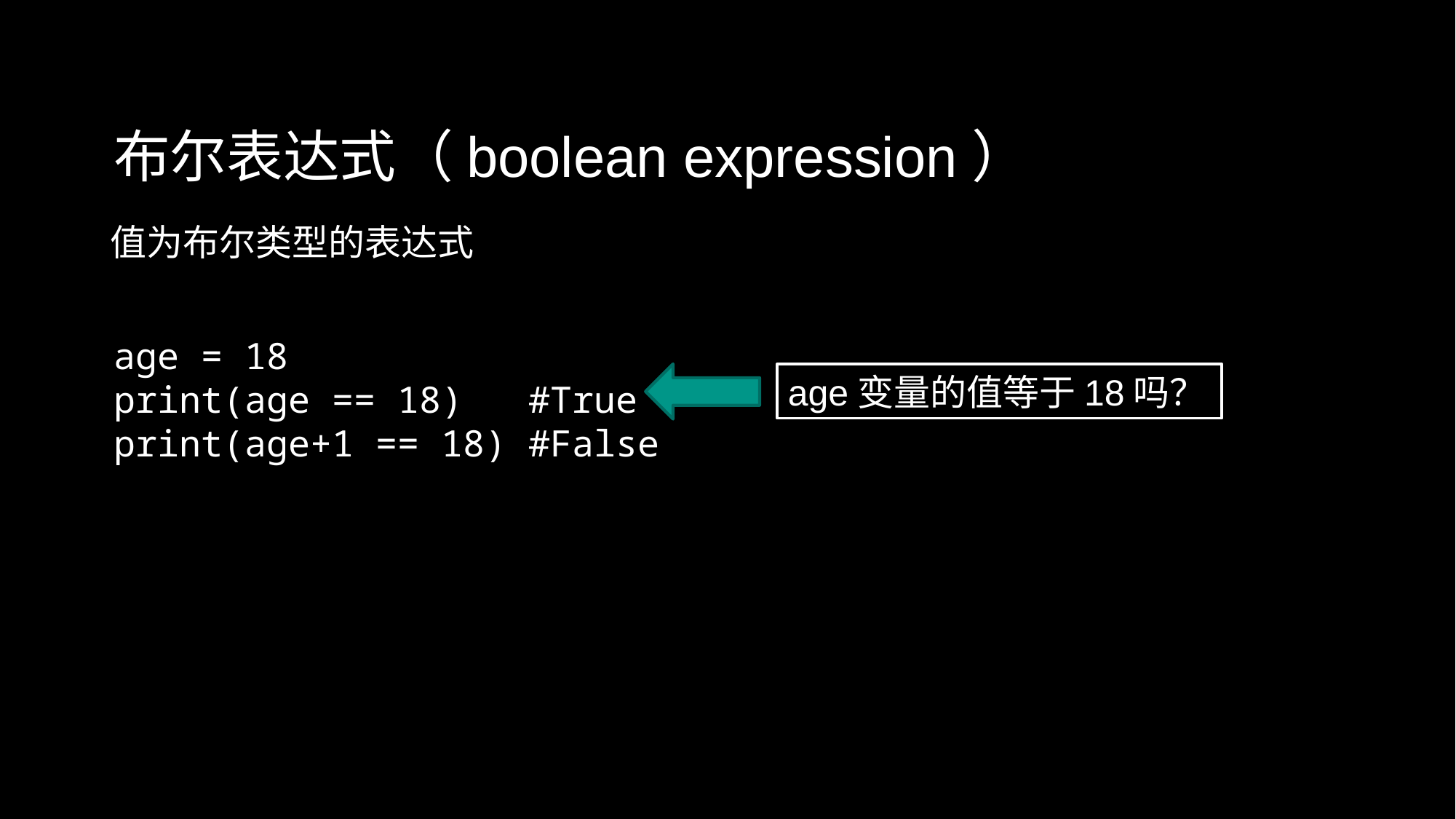

布尔表达式（boolean expression）
值为布尔类型的表达式
age = 18
print(age == 18)   #True
print(age+1 == 18) #False

age变量的值等于18吗？